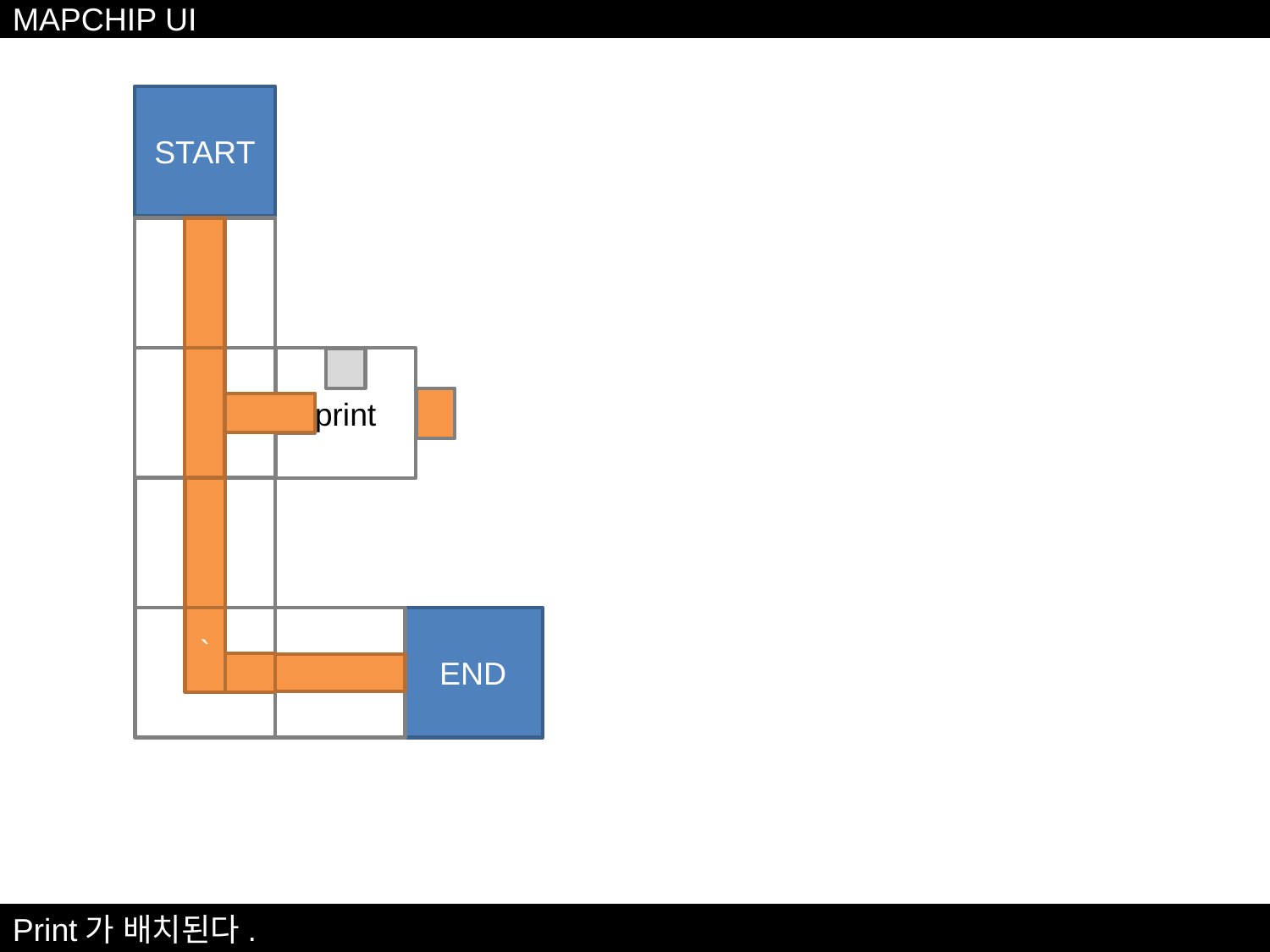

MAPCHIP UI
START

print

END

`

Print가 배치된다.